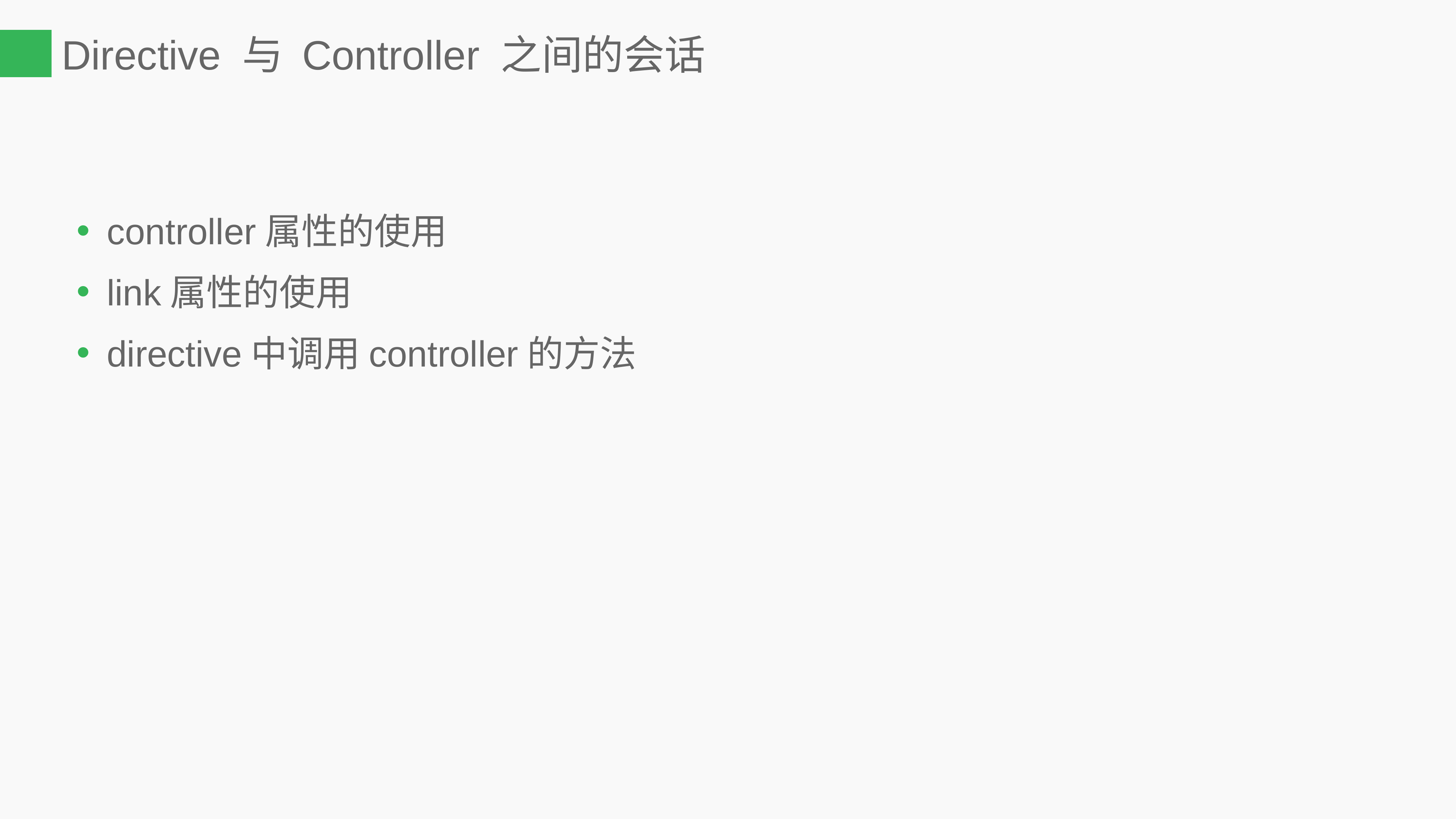

# Directive 与 Controller 之间的会话
controller属性的使用
link属性的使用
directive中调用controller的方法